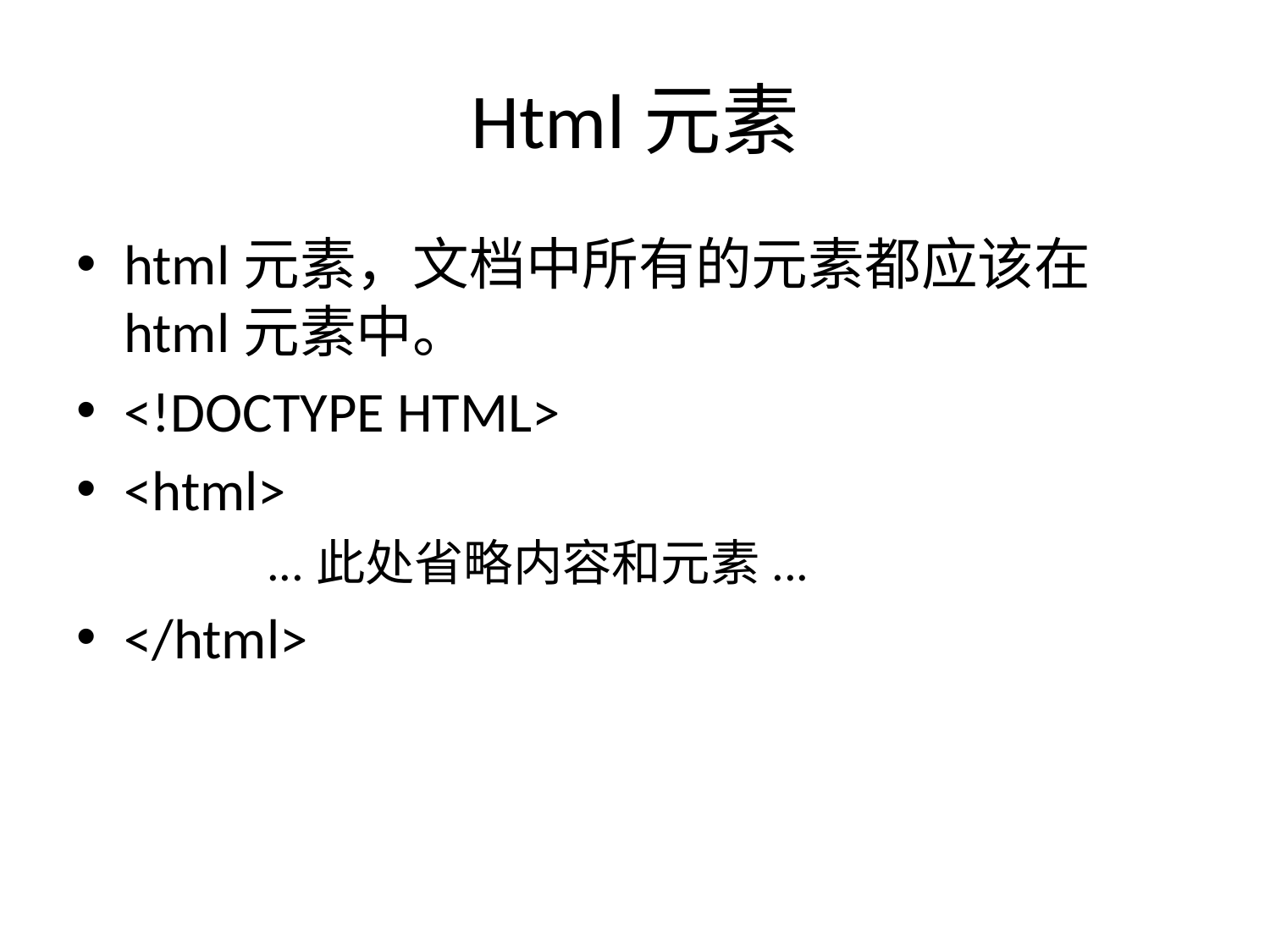

# Html元素
html元素，文档中所有的元素都应该在html元素中。
<!DOCTYPE HTML>
<html>
	...此处省略内容和元素...
</html>